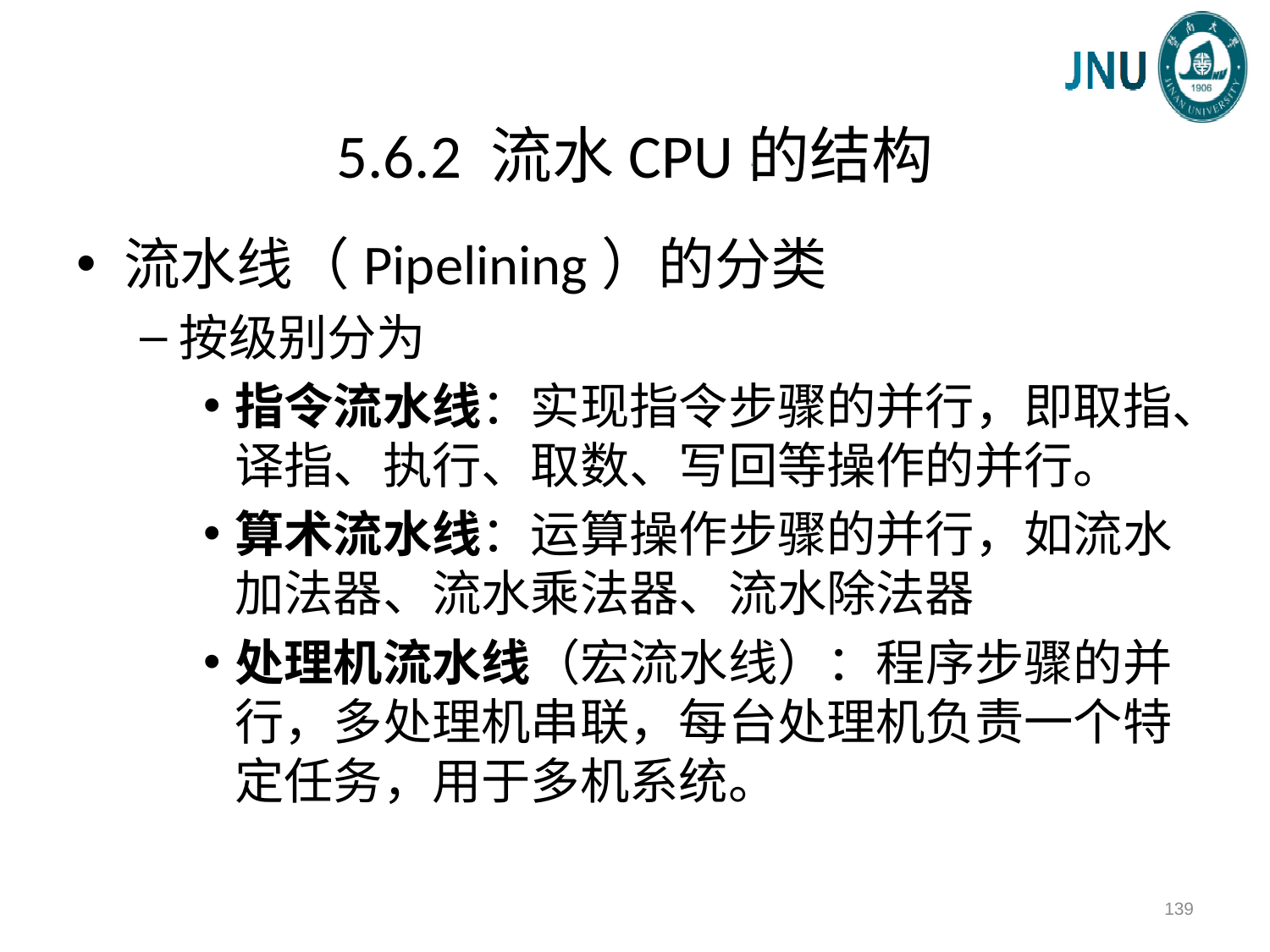

# 5.6.2 流水CPU的结构
流水线（Pipelining）的分类
按级别分为
指令流水线：实现指令步骤的并行，即取指、译指、执行、取数、写回等操作的并行。
算术流水线：运算操作步骤的并行，如流水加法器、流水乘法器、流水除法器
处理机流水线（宏流水线）：程序步骤的并行，多处理机串联，每台处理机负责一个特定任务，用于多机系统。

139